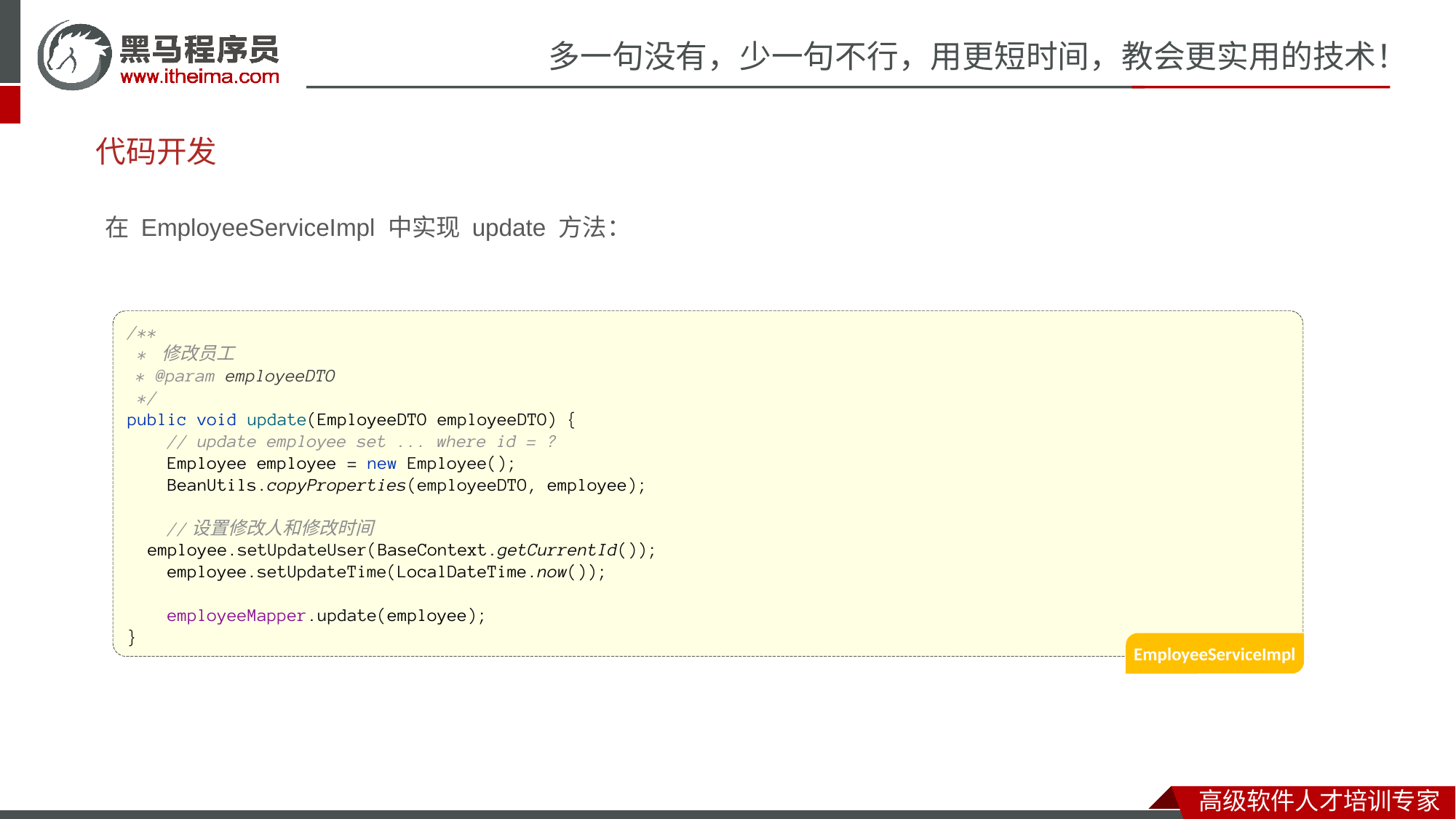

# 代码开发
在 EmployeeServiceImpl 中实现 update 方法：
/**
 * 修改员工
 * @param employeeDTO
 */
public void update(EmployeeDTO employeeDTO) {
    // update employee set ... where id = ?
    Employee employee = new Employee();
    BeanUtils.copyProperties(employeeDTO, employee);
    //设置修改人和修改时间
    employee.setUpdateUser(BaseContext.getCurrentId());
    employee.setUpdateTime(LocalDateTime.now());
    employeeMapper.update(employee);
}
EmployeeServiceImpl